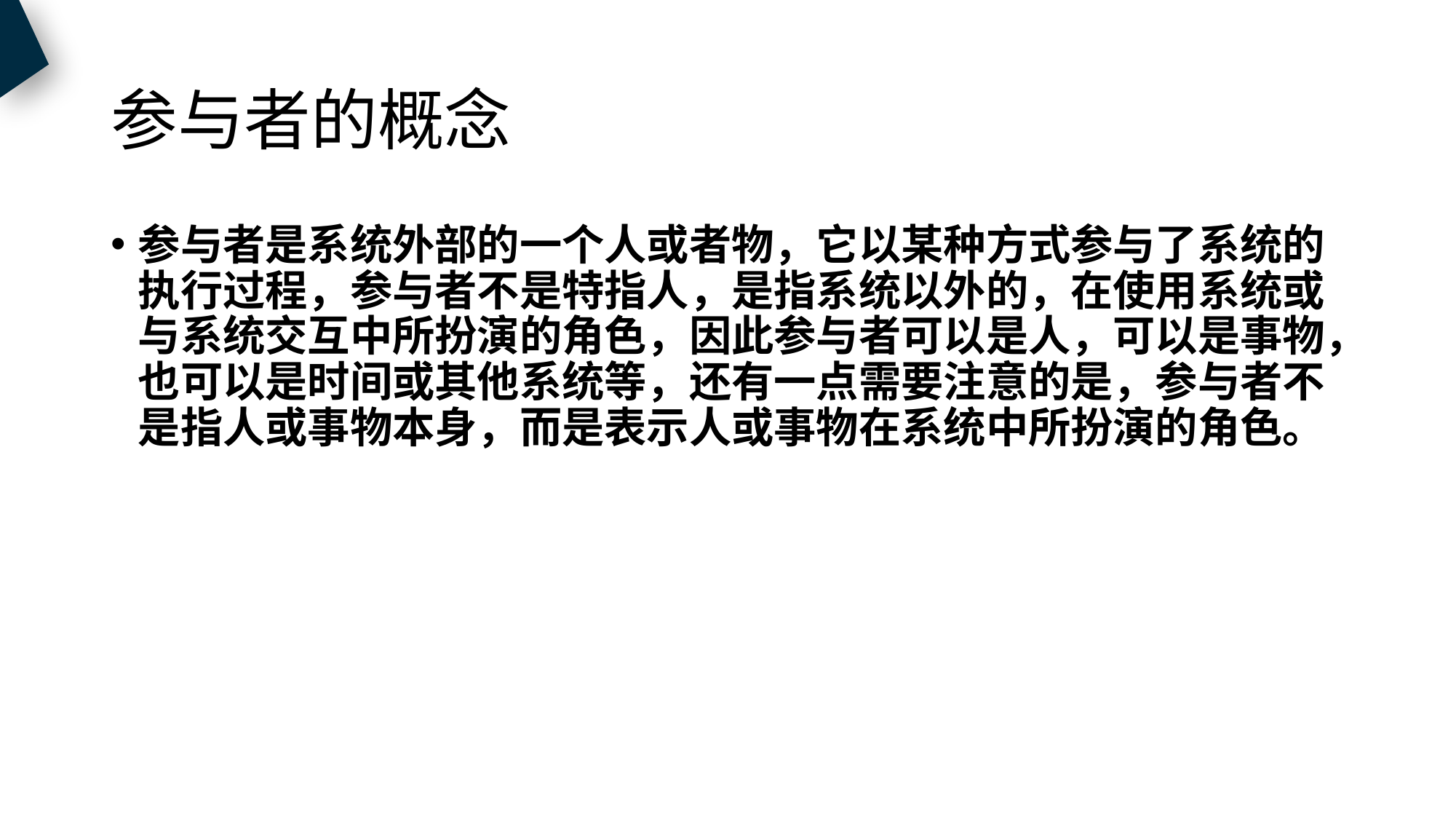

# 参与者的概念
参与者是系统外部的一个人或者物，它以某种方式参与了系统的执行过程，参与者不是特指人，是指系统以外的，在使用系统或与系统交互中所扮演的角色，因此参与者可以是人，可以是事物，也可以是时间或其他系统等，还有一点需要注意的是，参与者不是指人或事物本身，而是表示人或事物在系统中所扮演的角色。